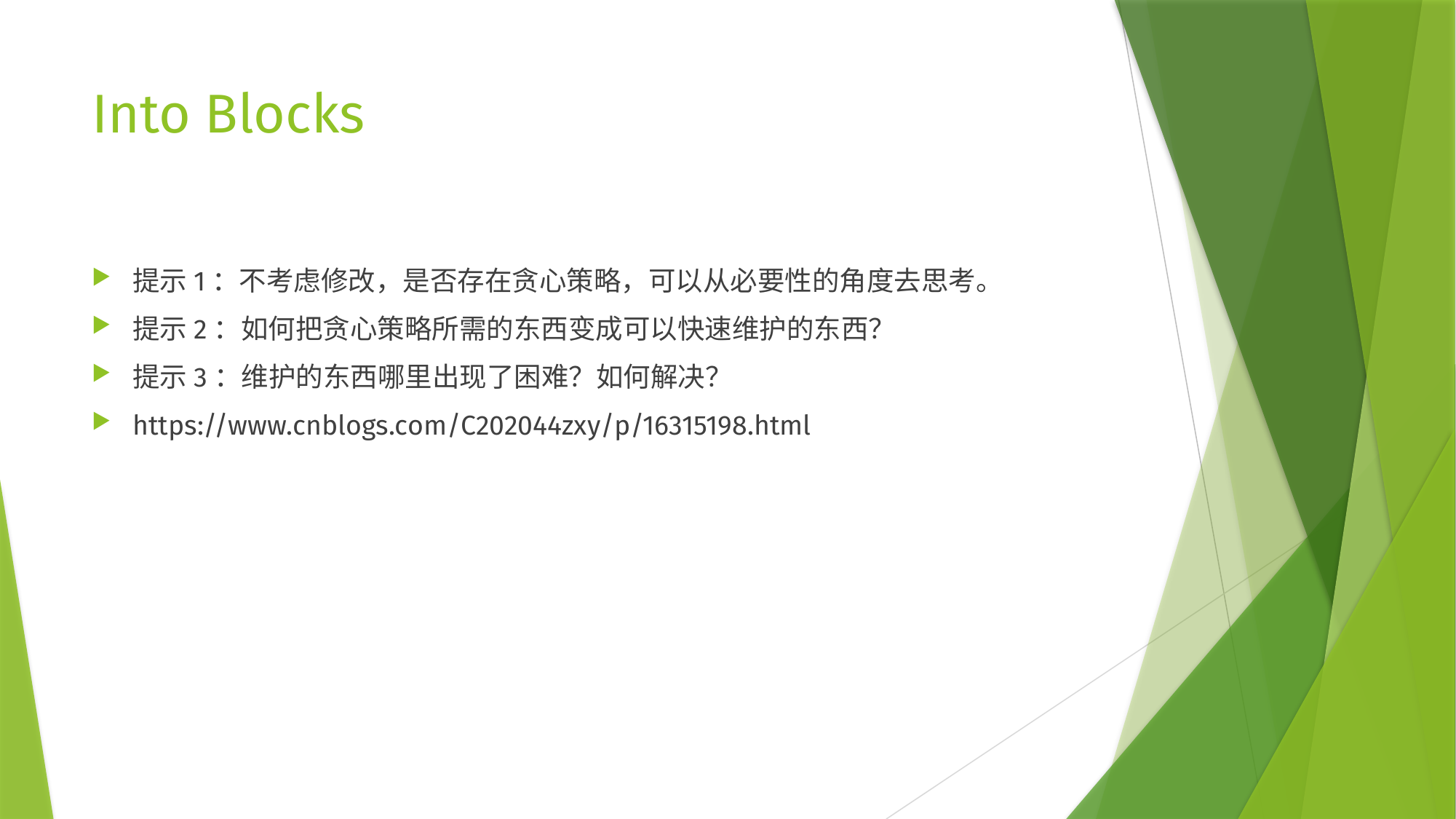

# Into Blocks
提示1：不考虑修改，是否存在贪心策略，可以从必要性的角度去思考。
提示2：如何把贪心策略所需的东西变成可以快速维护的东西？
提示3：维护的东西哪里出现了困难？如何解决？
https://www.cnblogs.com/C202044zxy/p/16315198.html